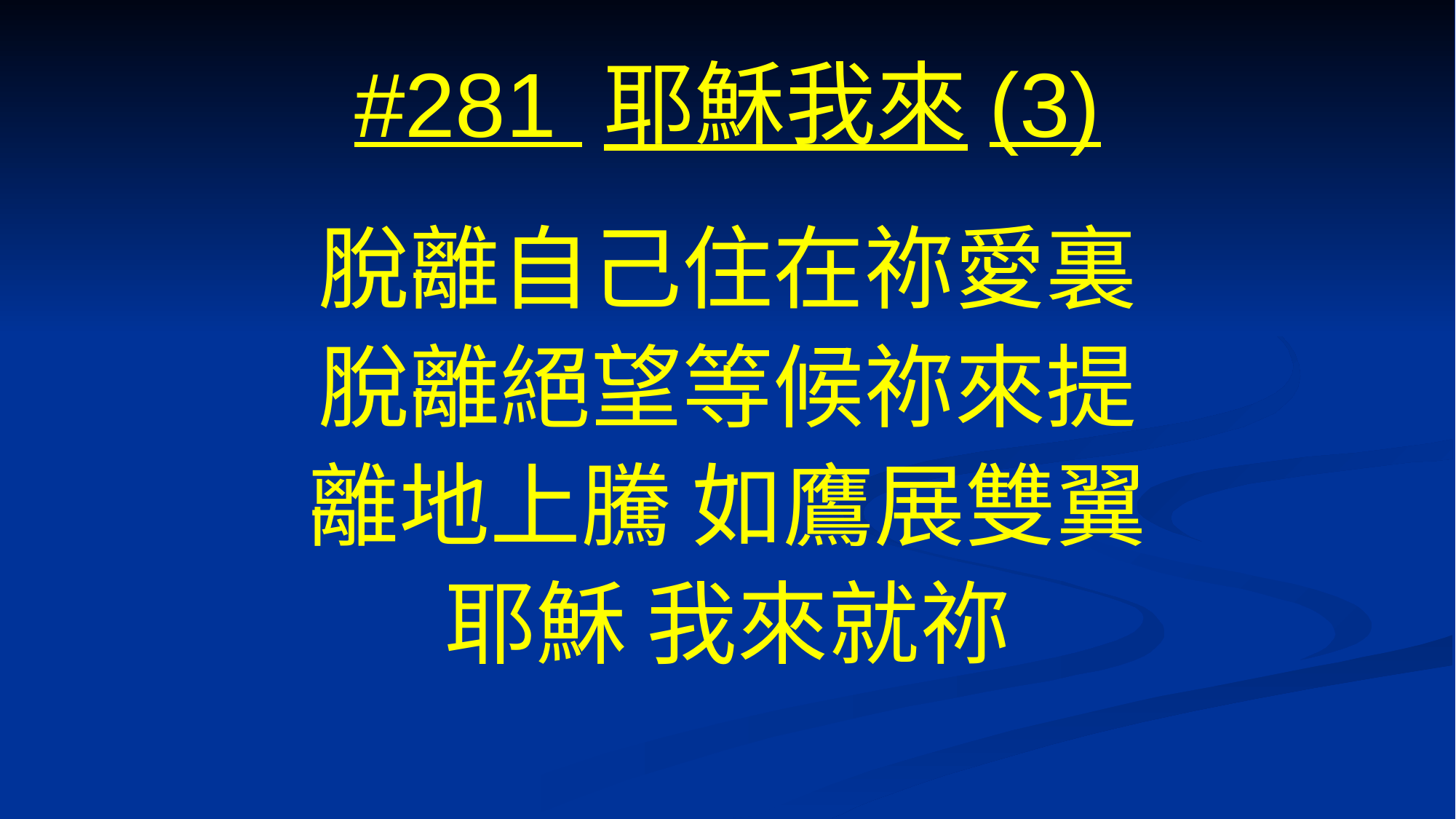

# #281 耶穌我來(3)
脫離自己住在祢愛裏
脫離絕望等候祢來提
離地上騰 如鷹展雙翼
耶穌 我來就祢